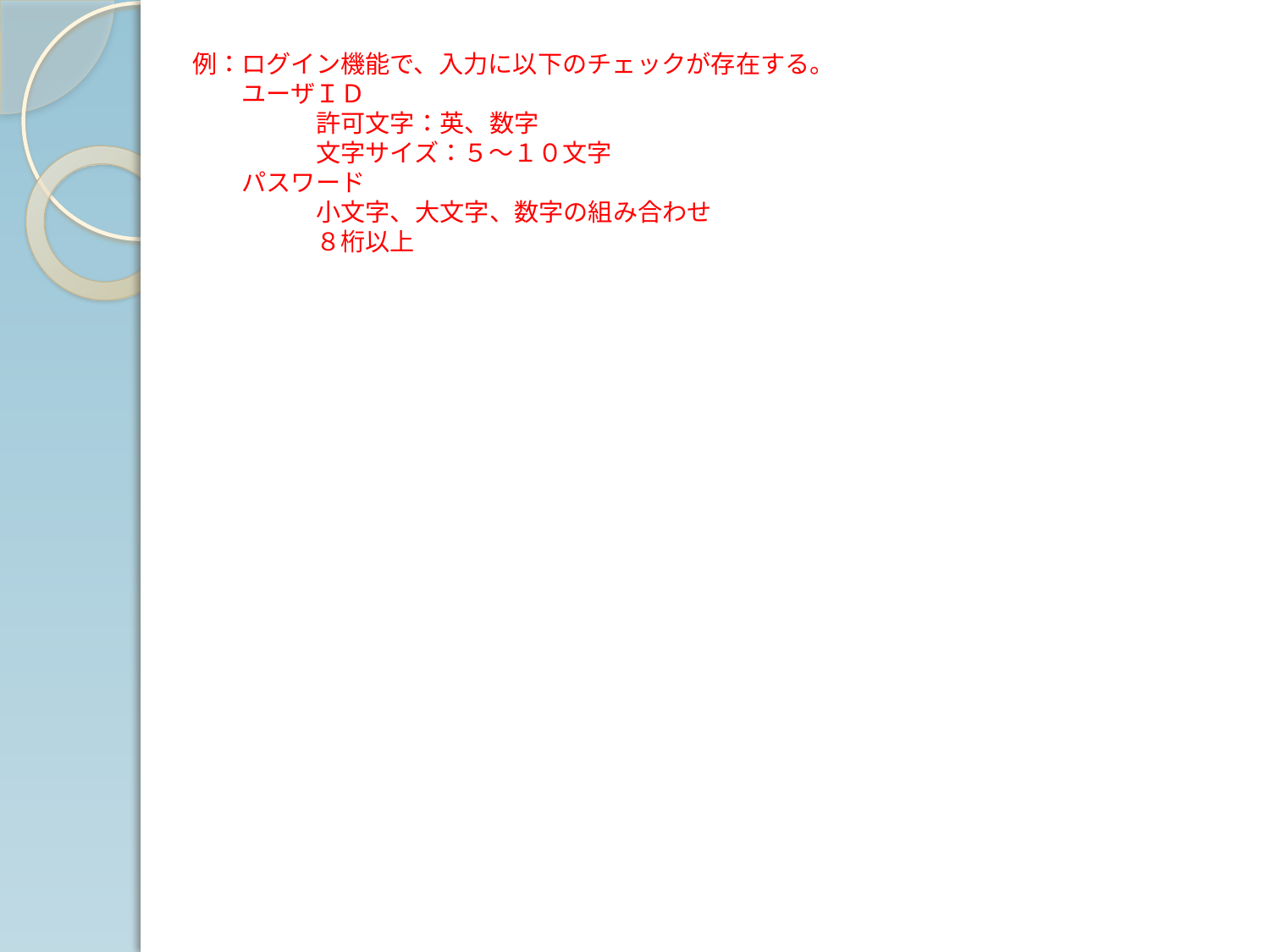

例：ログイン機能で、入力に以下のチェックが存在する。
　　ユーザＩＤ
　　　　　許可文字：英、数字
　　　　　文字サイズ：５～１０文字
　　パスワード
　　　　　小文字、大文字、数字の組み合わせ
　　　　　８桁以上